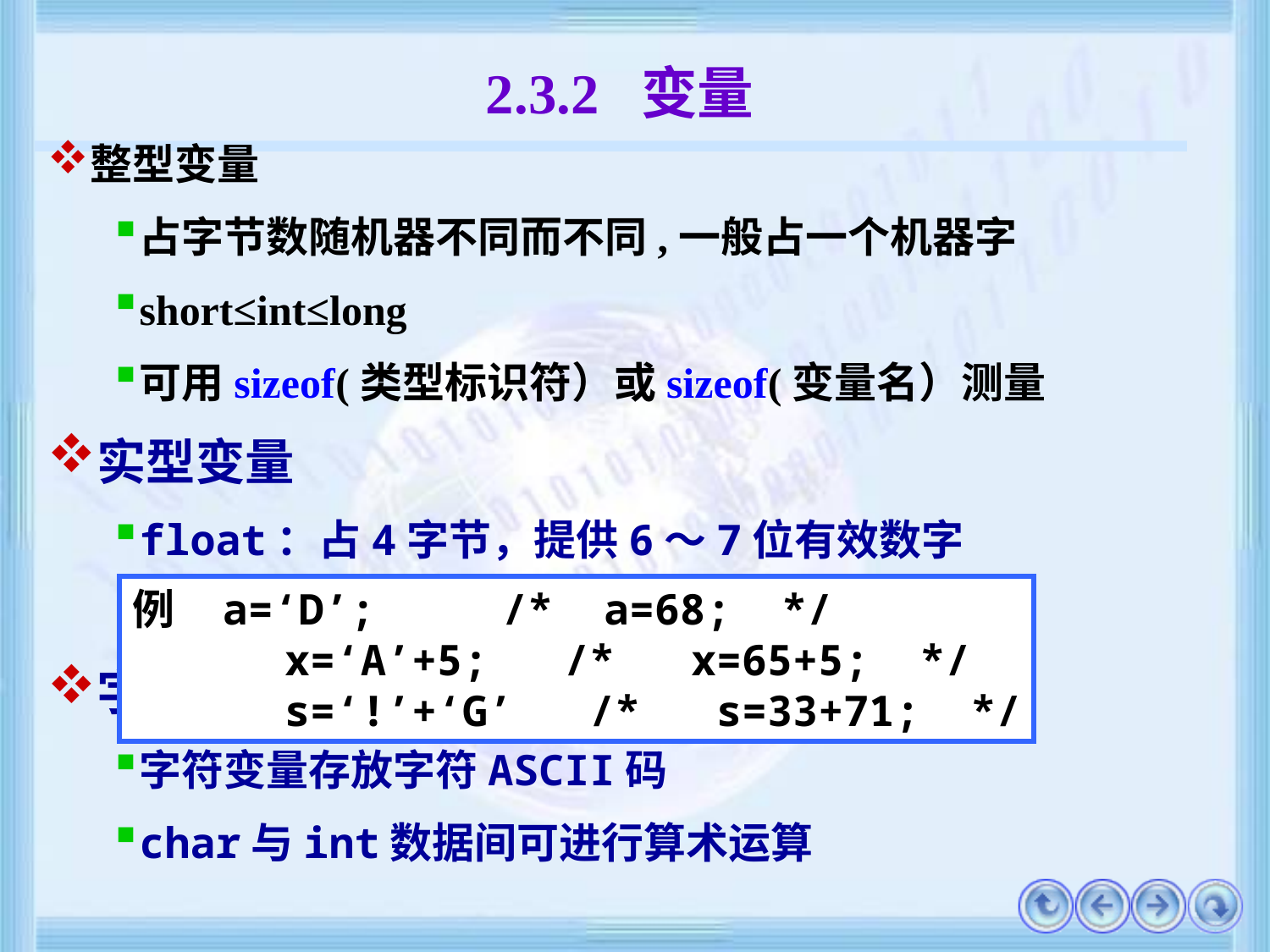

# 2.3.2  变量
整型变量
占字节数随机器不同而不同,一般占一个机器字
short≤int≤long
可用sizeof(类型标识符）或sizeof(变量名）测量
实型变量
float：占4字节，提供6～7位有效数字
double：占8字节，提供16位有效数字
字符型变量
字符变量存放字符ASCII码
char与int数据间可进行算术运算
例    a=‘D’;     /*  a=68;  */
      x=‘A’+5;   /*   x=65+5;  */
      s=‘!’+‘G’   /*   s=33+71;  */